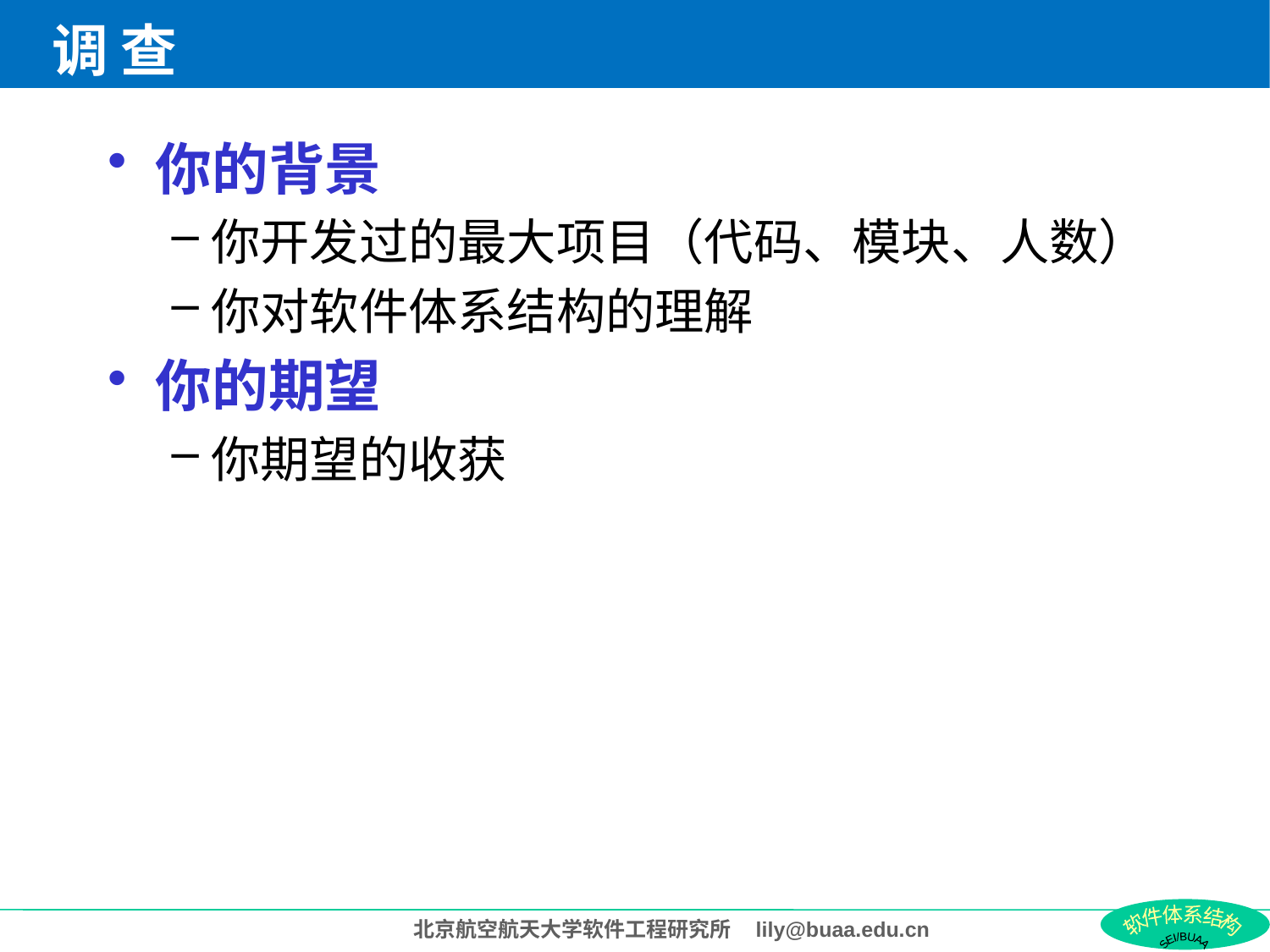

# 调 查
你的背景
你开发过的最大项目（代码、模块、人数）
你对软件体系结构的理解
你的期望
你期望的收获
北京航空航天大学软件工程研究所    lily@buaa.edu.cn